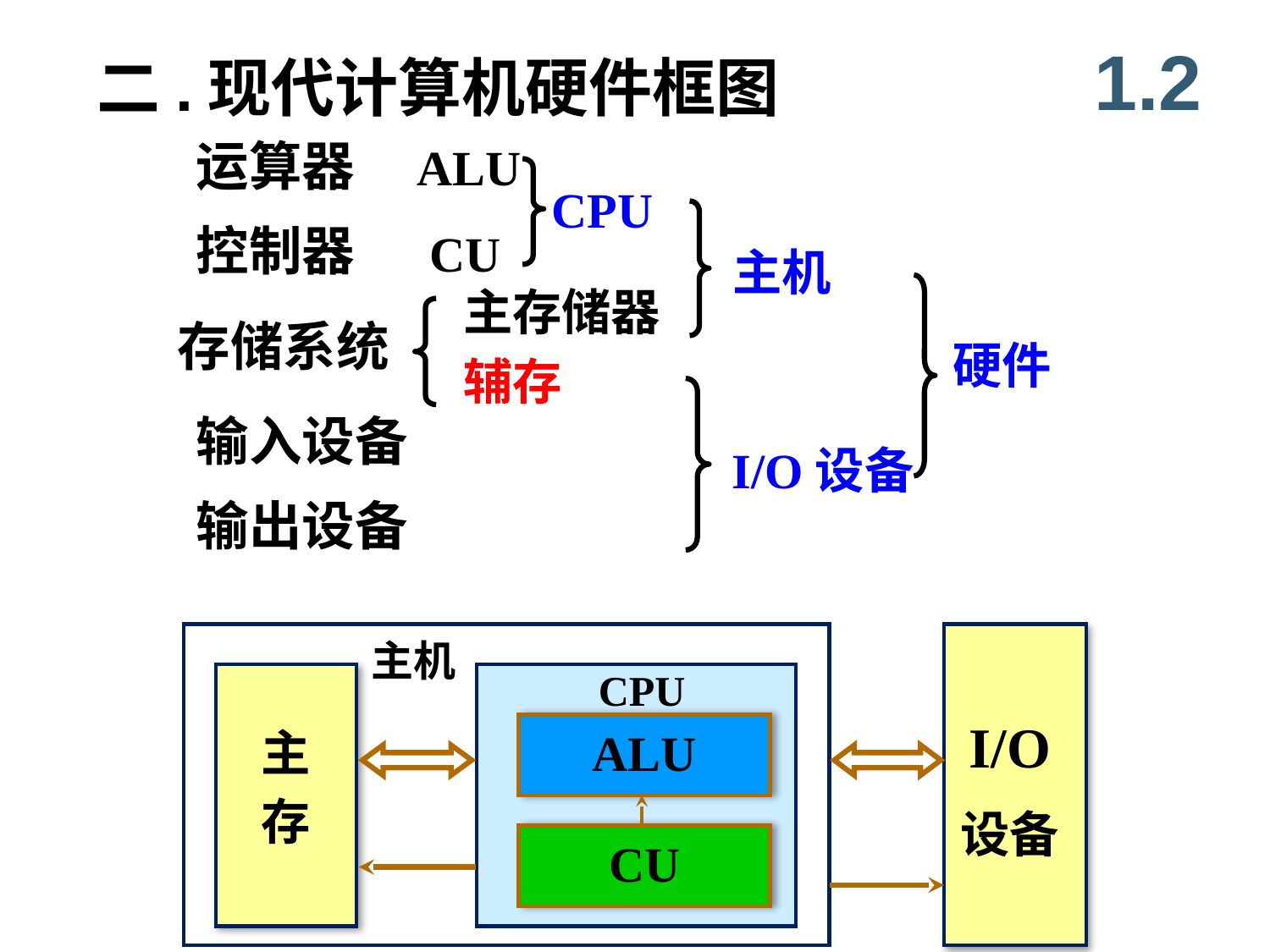

1.2
二.现代计算机硬件框图
运算器
控制器
存储系统
输入设备
输出设备
ALU

CPU

CU
主机
主存储器
辅存

硬件

I/O设备

主机

CPU
I/O
设备
ALU
主
存

CU